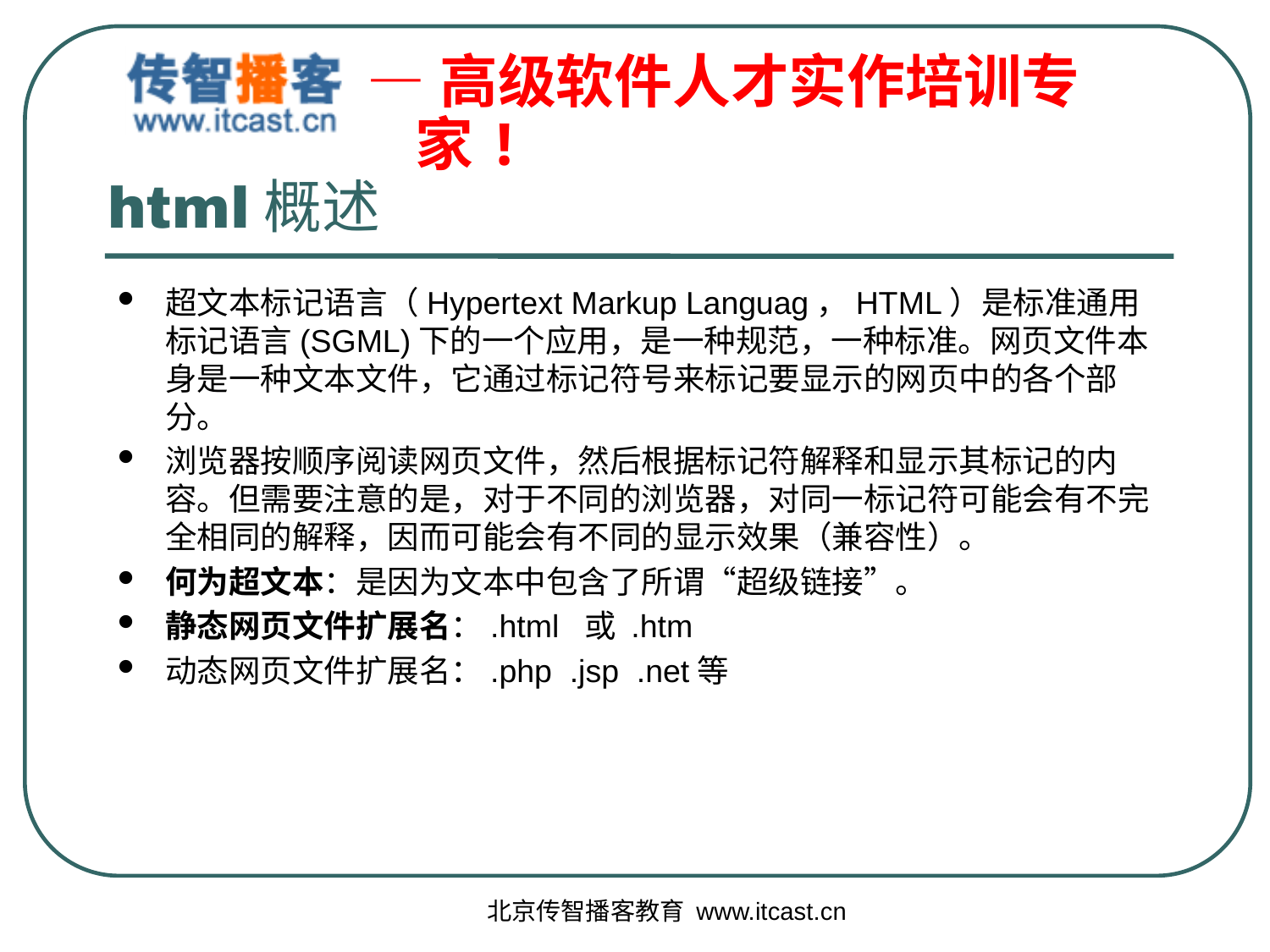

# html概述
超文本标记语言（Hypertext Markup Languag，HTML）是标准通用标记语言(SGML)下的一个应用，是一种规范，一种标准。网页文件本身是一种文本文件，它通过标记符号来标记要显示的网页中的各个部分。
浏览器按顺序阅读网页文件，然后根据标记符解释和显示其标记的内容。但需要注意的是，对于不同的浏览器，对同一标记符可能会有不完全相同的解释，因而可能会有不同的显示效果（兼容性）。
何为超文本：是因为文本中包含了所谓“超级链接”。
静态网页文件扩展名：.html  或 .htm
动态网页文件扩展名：.php  .jsp  .net等